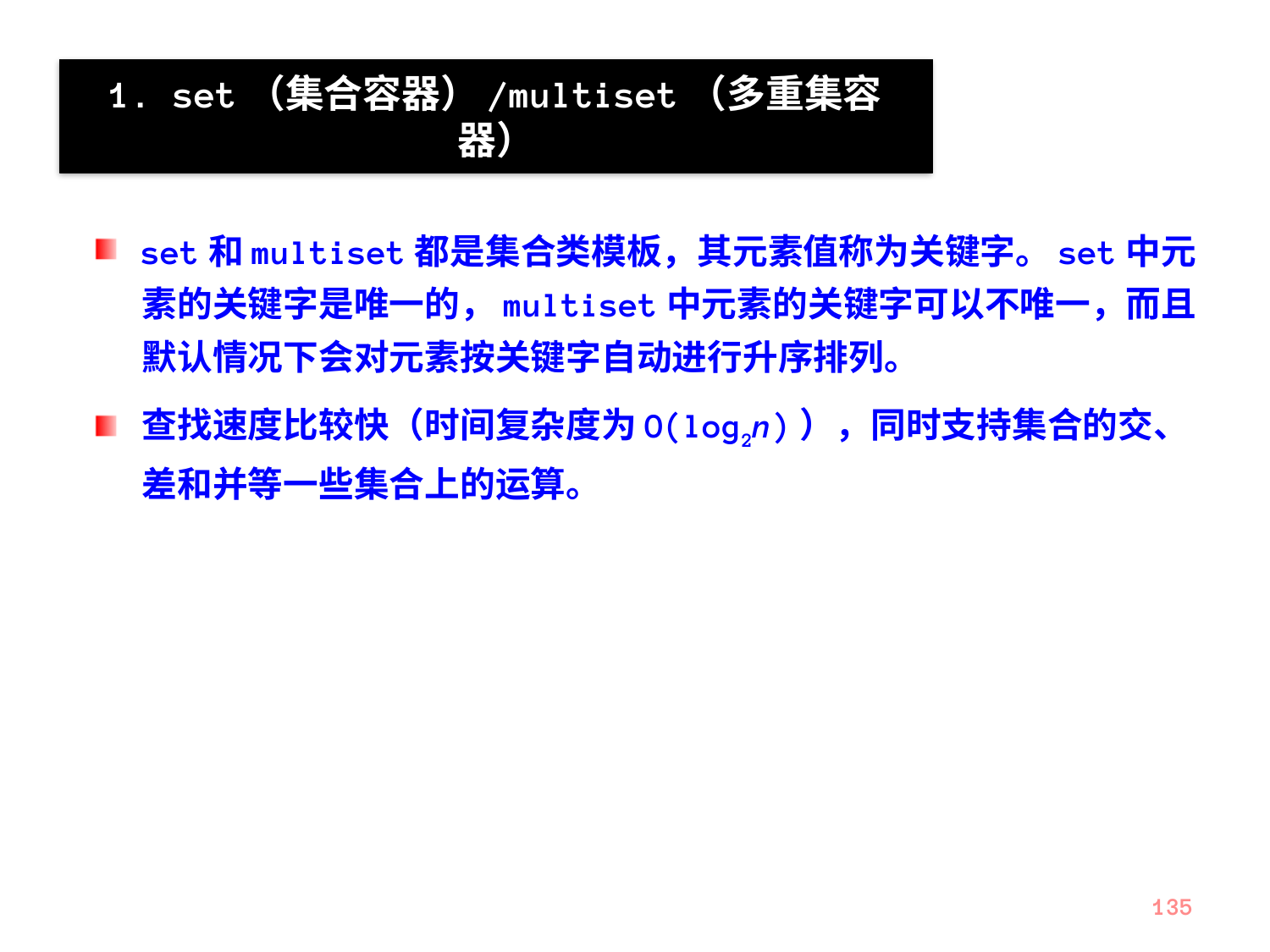

1. set（集合容器）/multiset（多重集容器）
set和multiset都是集合类模板，其元素值称为关键字。set中元素的关键字是唯一的，multiset中元素的关键字可以不唯一，而且默认情况下会对元素按关键字自动进行升序排列。
查找速度比较快（时间复杂度为O(log2n)），同时支持集合的交、差和并等一些集合上的运算。
135